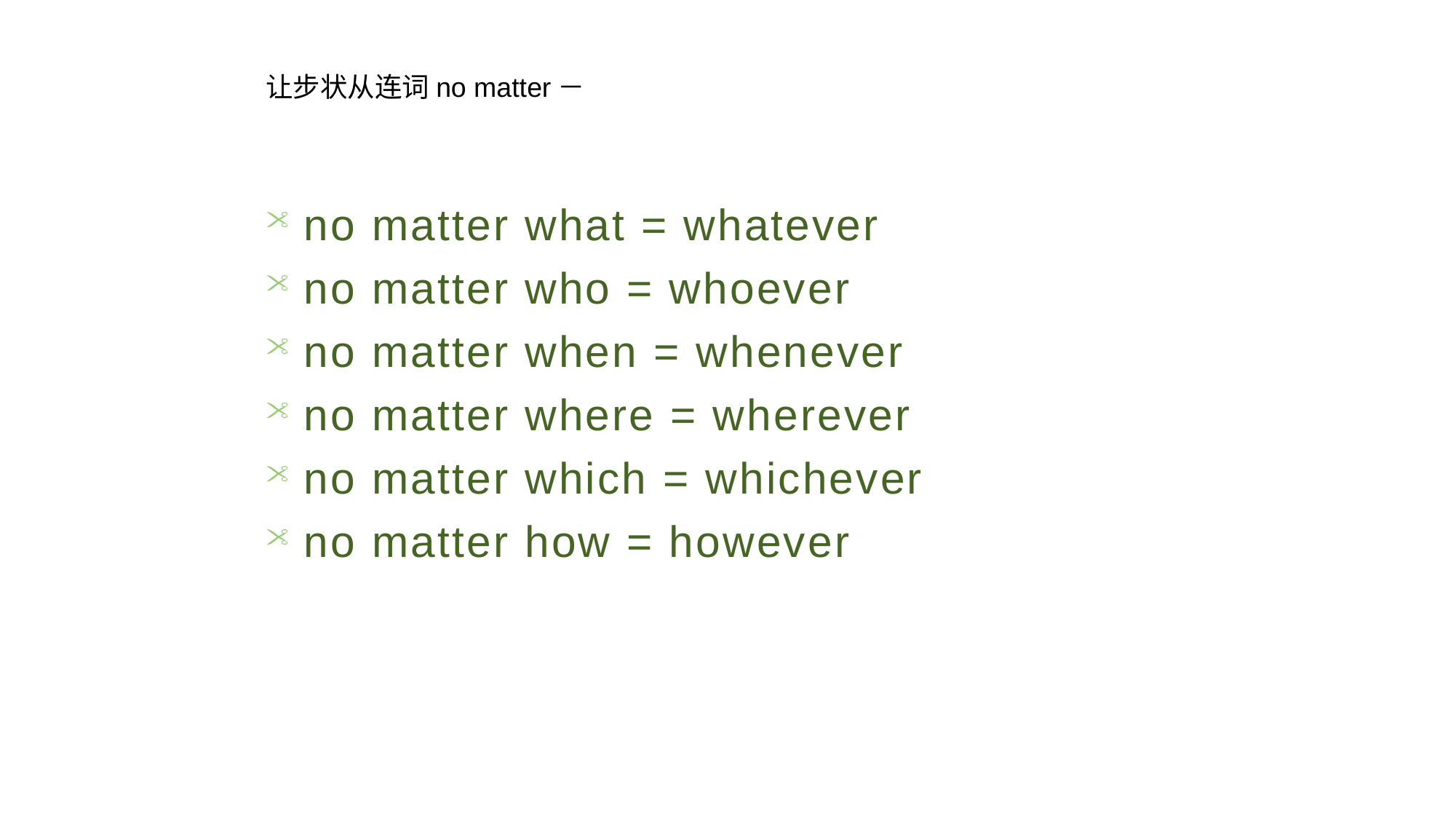

让步状从连词no matter－
no matter what = whatever
no matter who = whoever
no matter when = whenever
no matter where = wherever
no matter which = whichever
no matter how = however